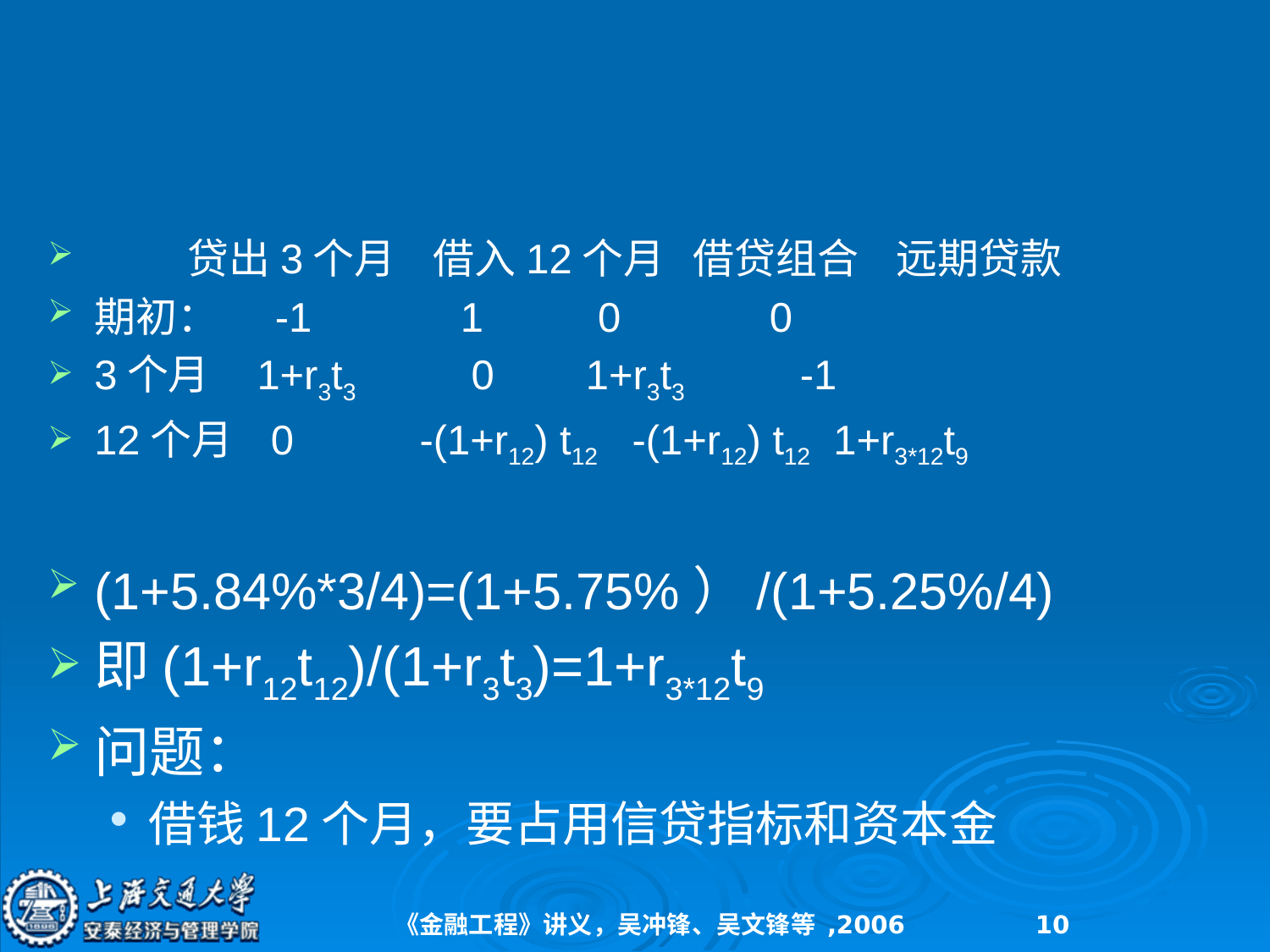

#
         贷出3个月    借入12个月   借贷组合    远期贷款
期初：     -1             1          0             0
3个月    1+r3t3                 0        1+r3t3                 -1
12个月   0           -(1+r12) t12   -(1+r12) t12  1+r3*12t9

(1+5.84%*3/4)=(1+5.75%）/(1+5.25%/4)
即(1+r12t12)/(1+r3t3)=1+r3*12t9
问题：
借钱12个月，要占用信贷指标和资本金